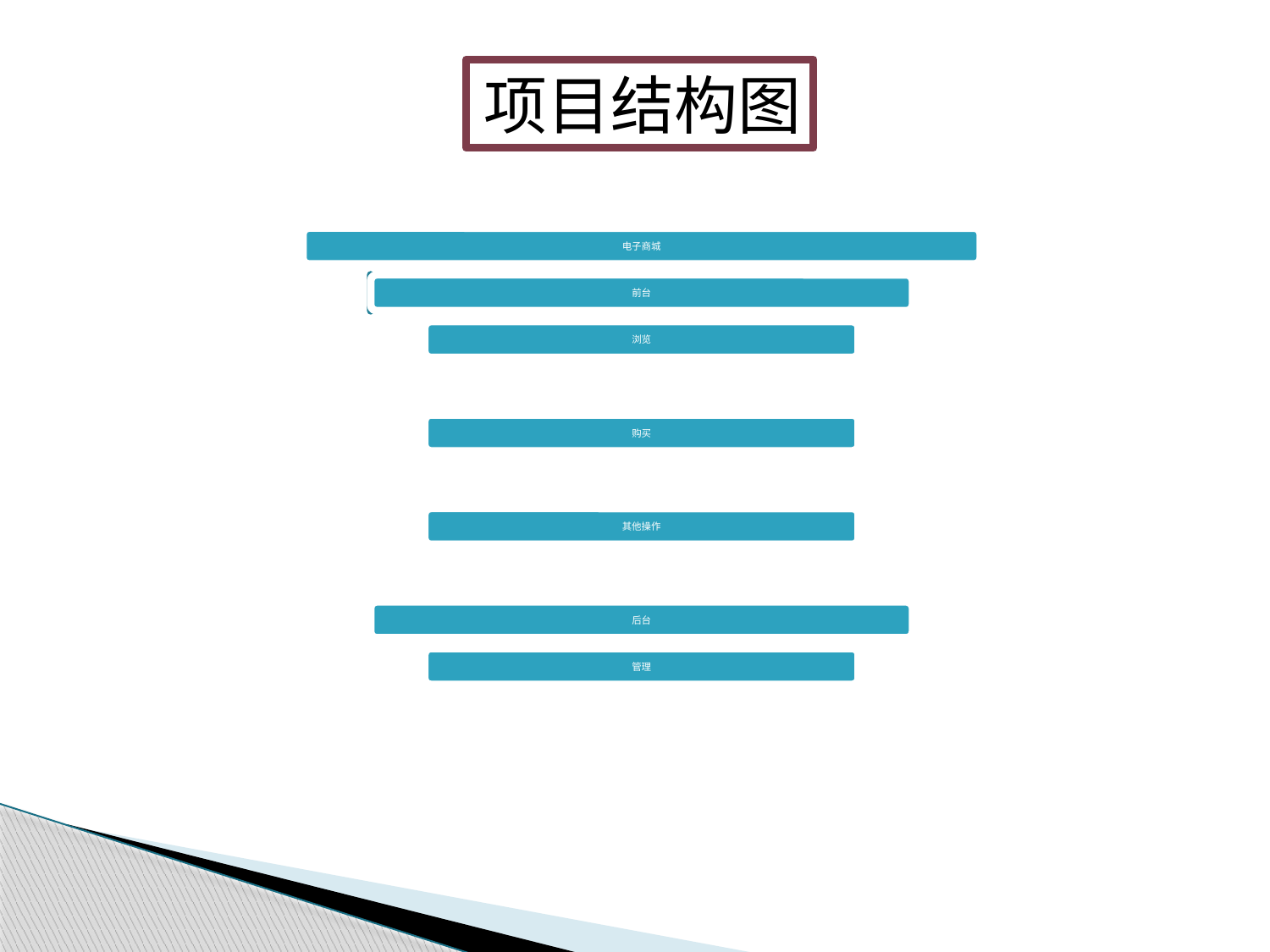

项目结构图
电子商城
前台
浏览
购买
后台
管理
其他操作